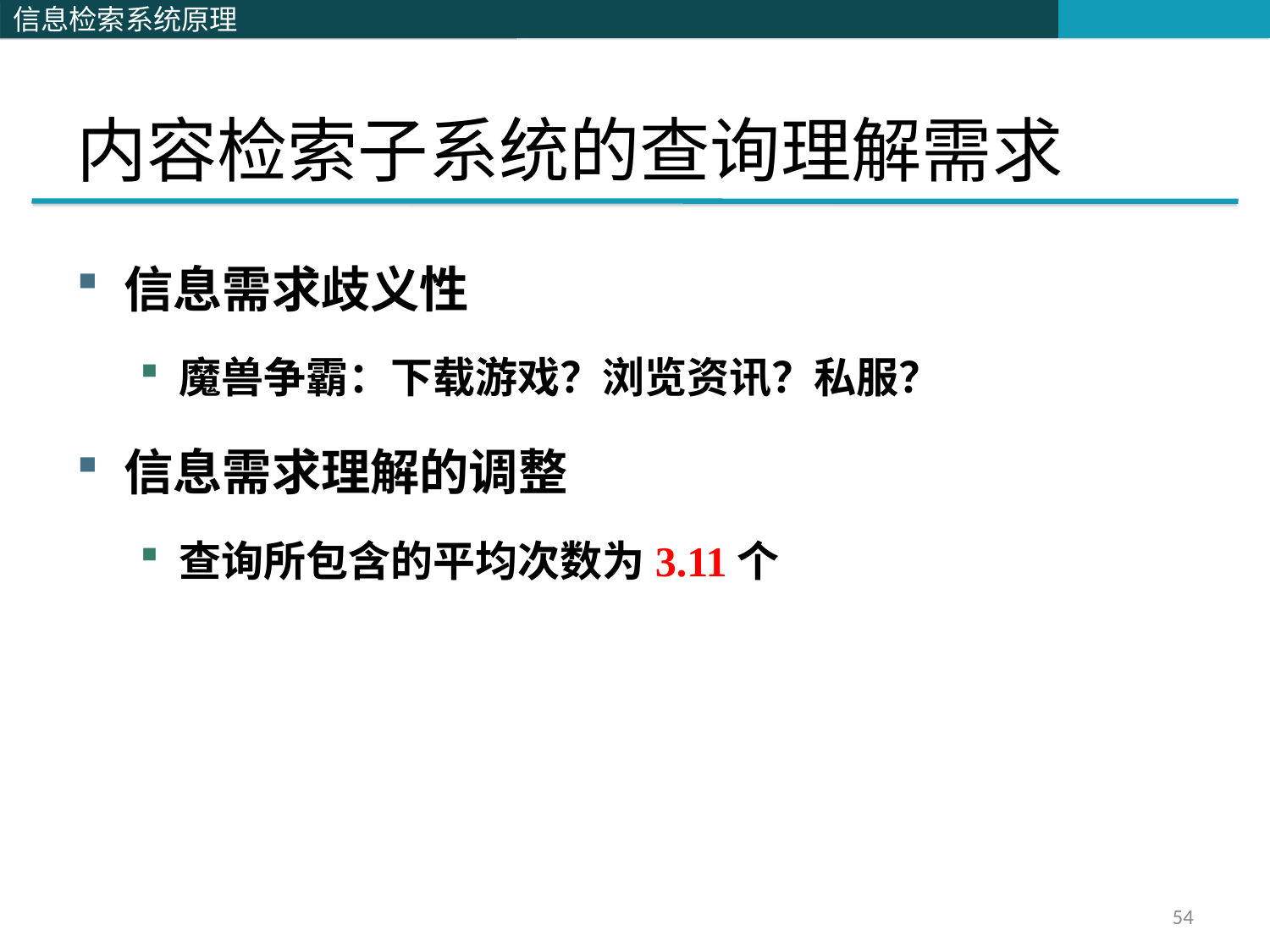

# 内容检索子系统的查询理解需求
信息需求歧义性
魔兽争霸：下载游戏？浏览资讯？私服？
信息需求理解的调整
查询所包含的平均次数为3.11个
54